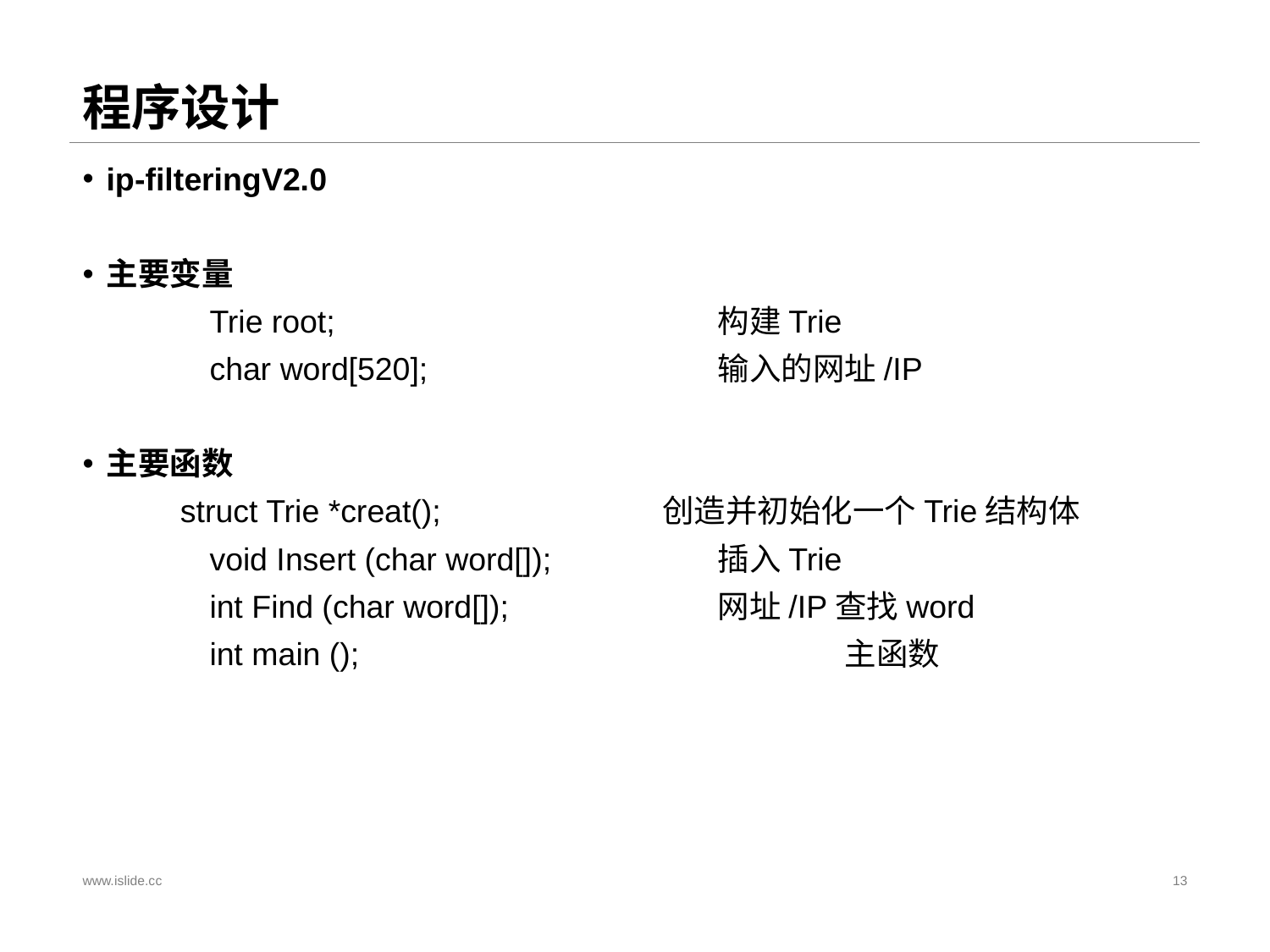

# 程序设计
ip-filteringV2.0

主要变量
	Trie root;				构建Trie
	char word[520];			输入的网址/IP

主要函数
           struct Trie *creat();                        创造并初始化一个Trie结构体
	void Insert (char word[]);		插入Trie
	int Find (char word[]);		网址/IP查找word
	int main ();				主函数
www.islide.cc
13